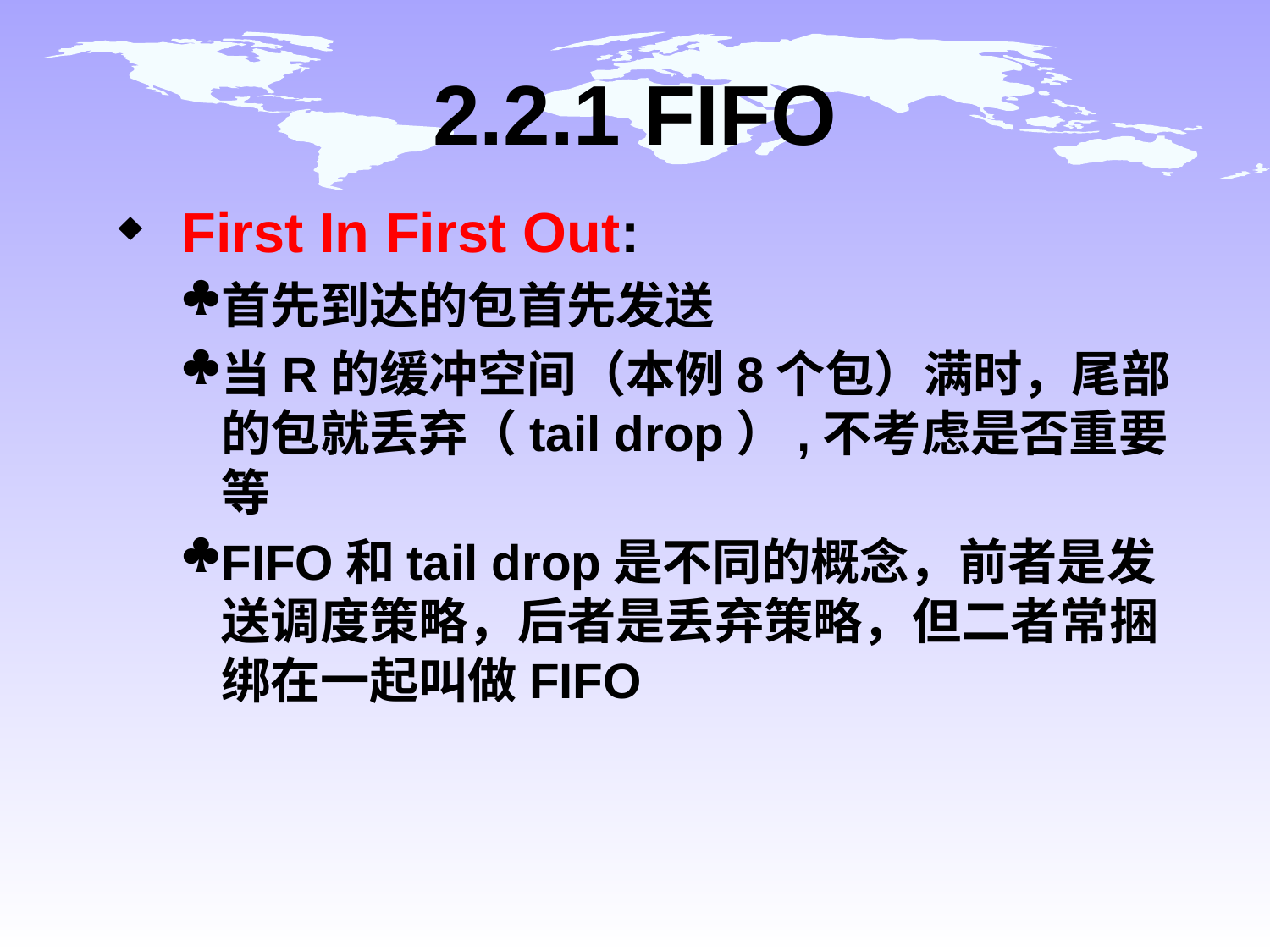

# 2.2.1 FIFO
 First In First Out:
首先到达的包首先发送
当R的缓冲空间（本例8个包）满时，尾部的包就丢弃（tail drop）,不考虑是否重要等
FIFO和tail drop是不同的概念，前者是发送调度策略，后者是丢弃策略，但二者常捆绑在一起叫做FIFO